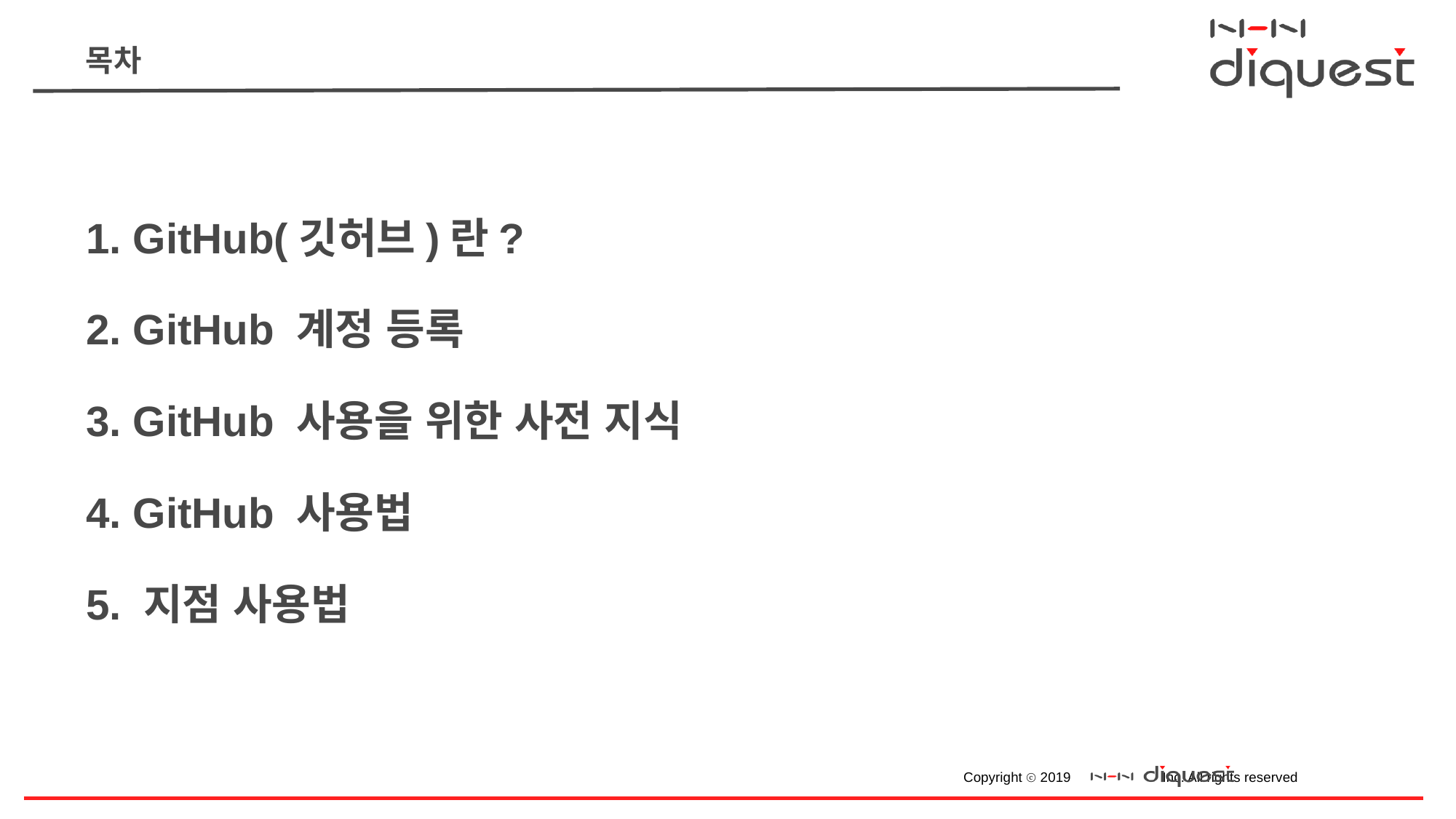

# 목차

1. GitHub(깃허브)란?

2. GitHub 계정 등록

3. GitHub 사용을 위한 사전 지식

4. GitHub 사용법

5. 지점 사용법